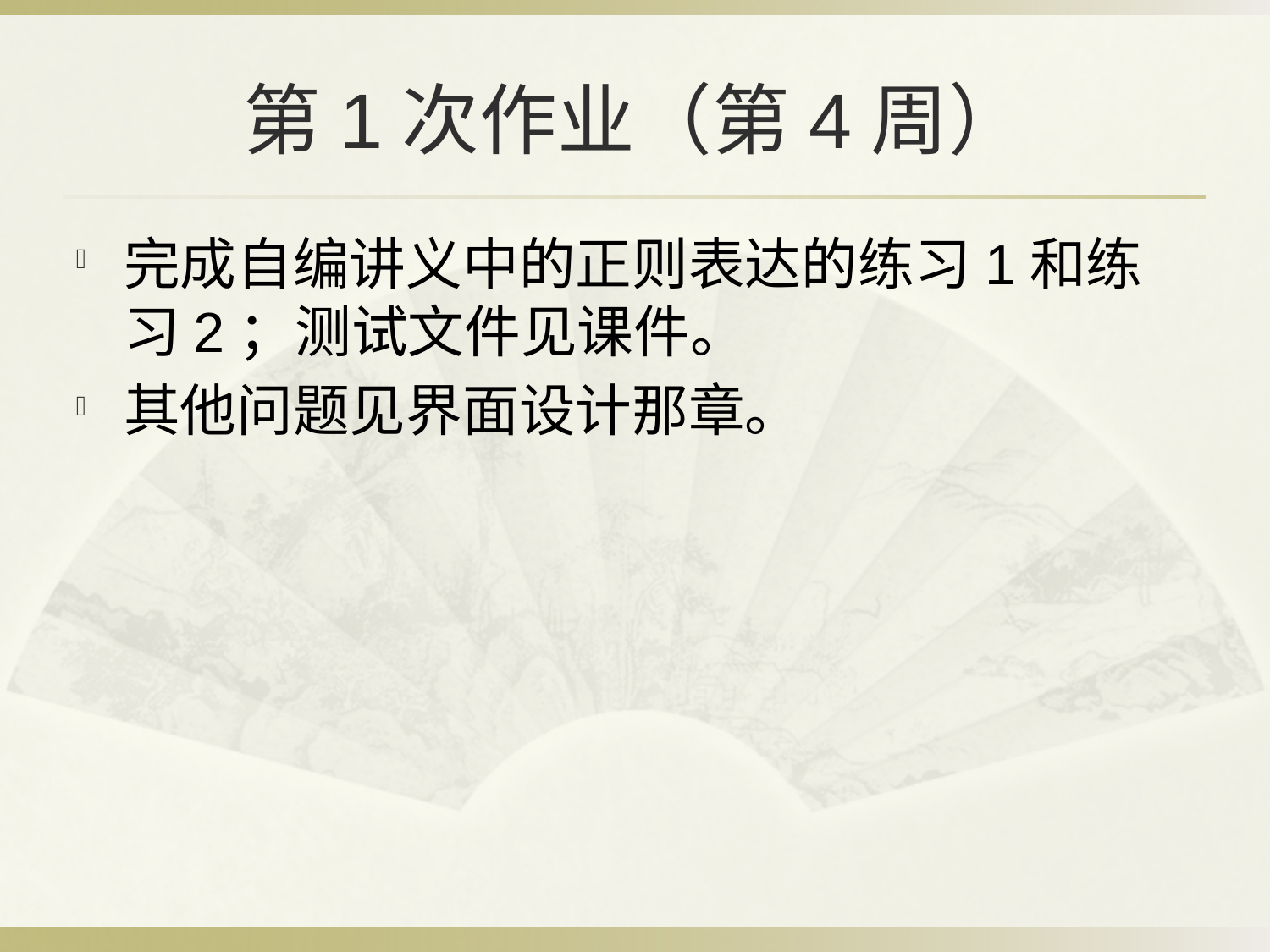

# 第1次作业（第4周）
完成自编讲义中的正则表达的练习1和练习2；测试文件见课件。
其他问题见界面设计那章。